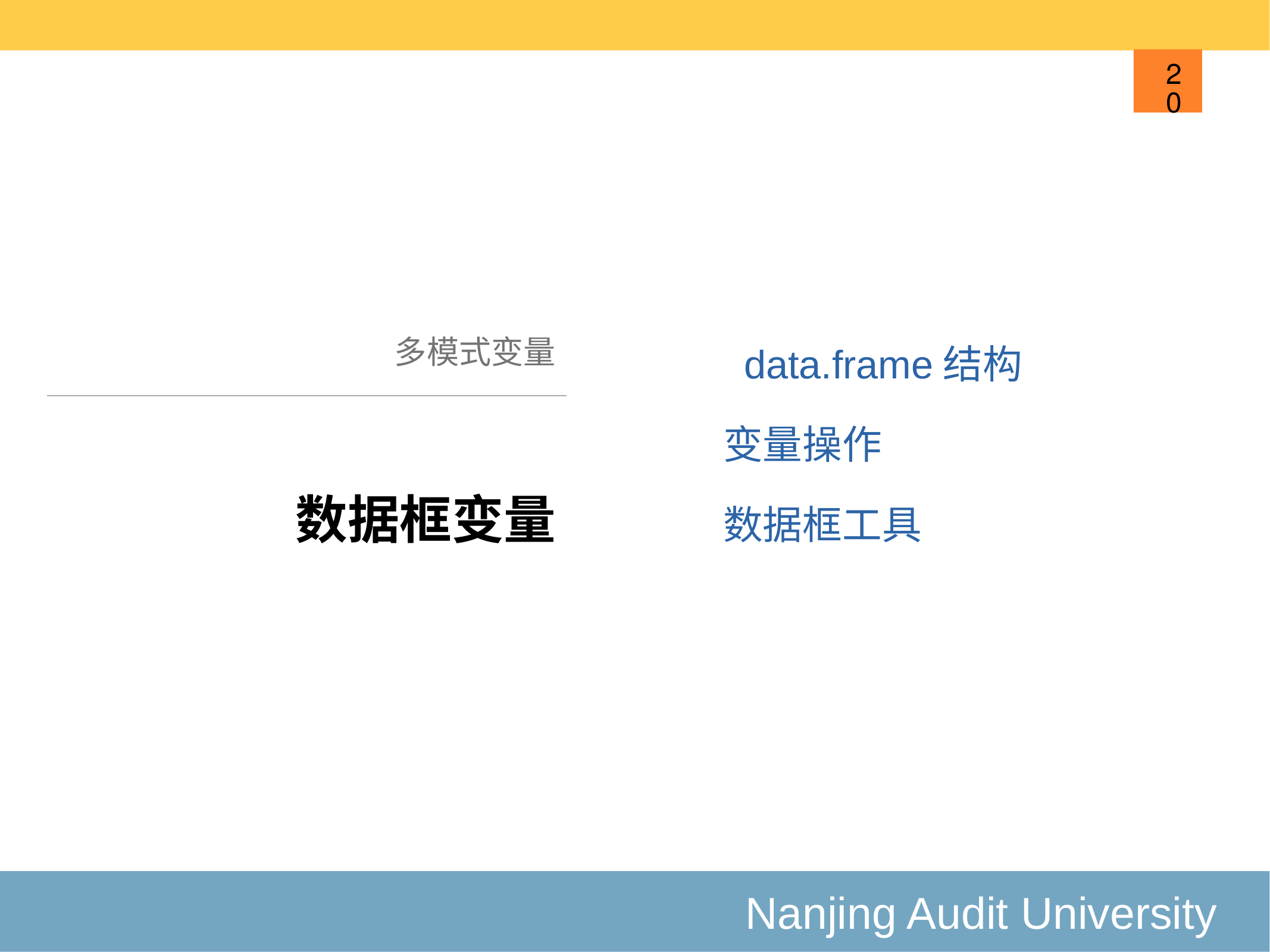

20
多模式变量
data.frame结构
变量操作
# 数据框变量
数据框工具